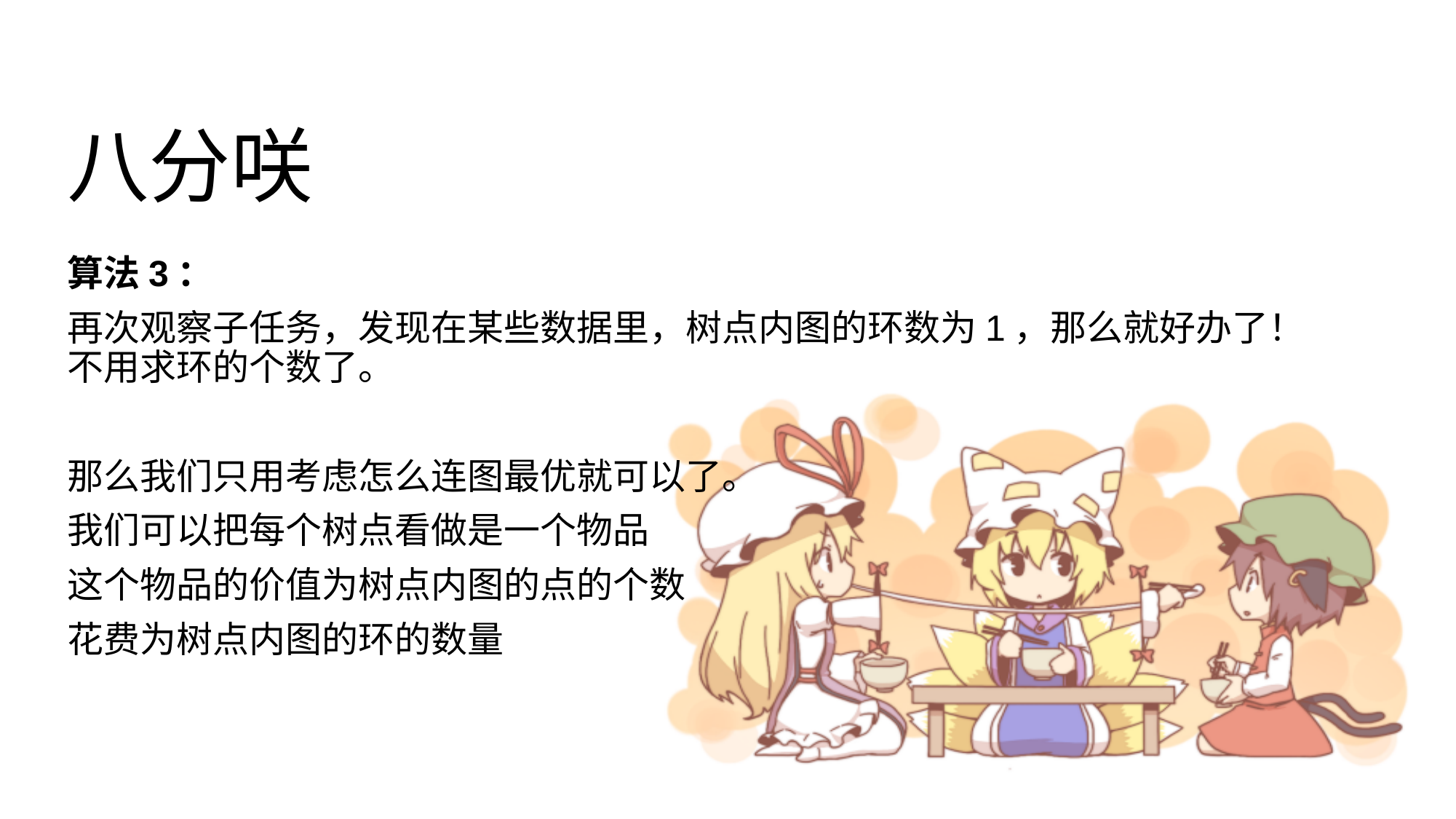

# 八分咲
算法3：
再次观察子任务，发现在某些数据里，树点内图的环数为1，那么就好办了！不用求环的个数了。

那么我们只用考虑怎么连图最优就可以了。
我们可以把每个树点看做是一个物品
这个物品的价值为树点内图的点的个数
花费为树点内图的环的数量